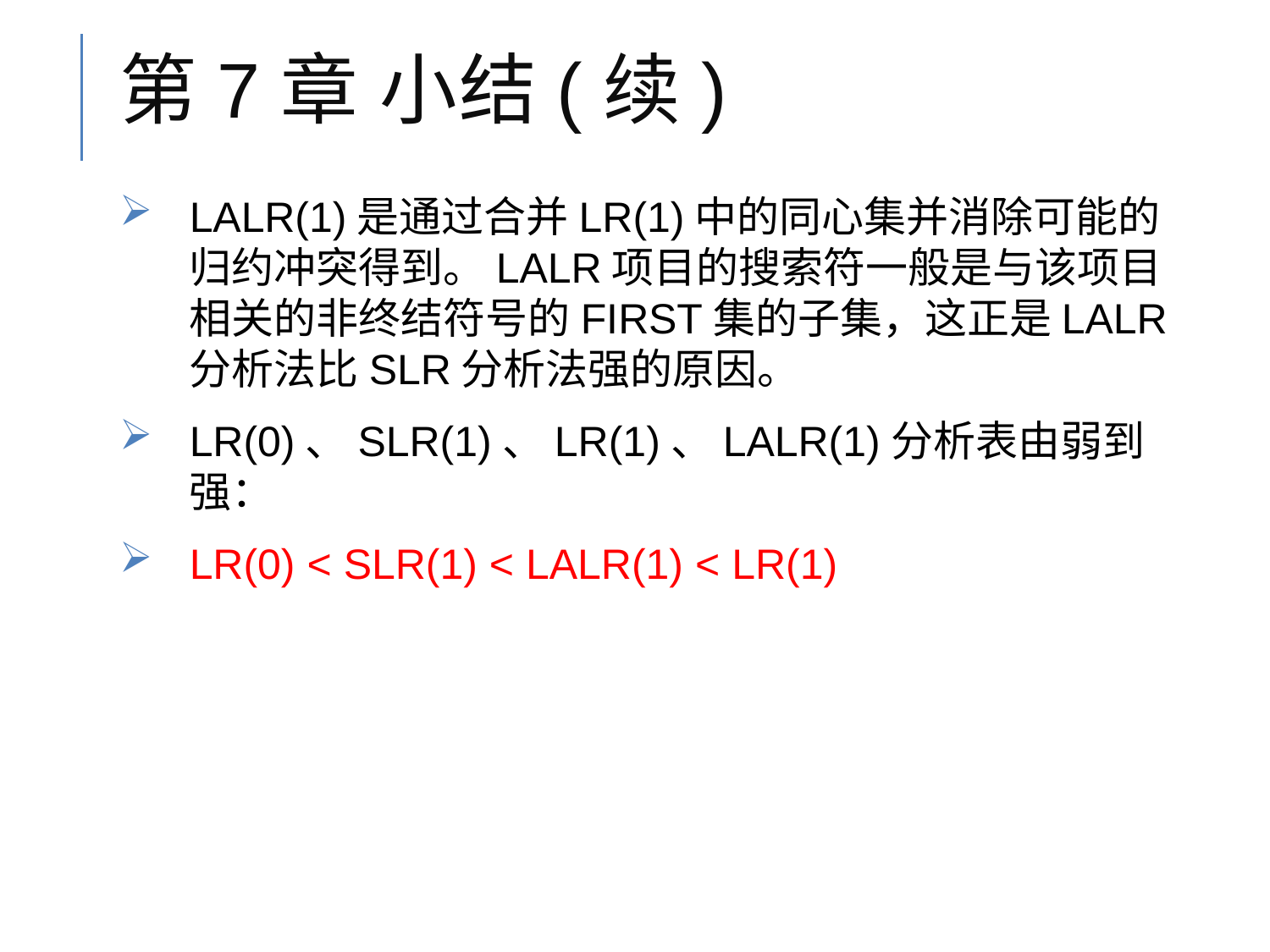

# 第7章 小结(续)
LALR(1)是通过合并LR(1)中的同心集并消除可能的归约冲突得到。LALR项目的搜索符一般是与该项目相关的非终结符号的FIRST集的子集，这正是LALR分析法比SLR分析法强的原因。
LR(0)、SLR(1)、LR(1)、LALR(1)分析表由弱到强：
LR(0) < SLR(1) < LALR(1) < LR(1)

89